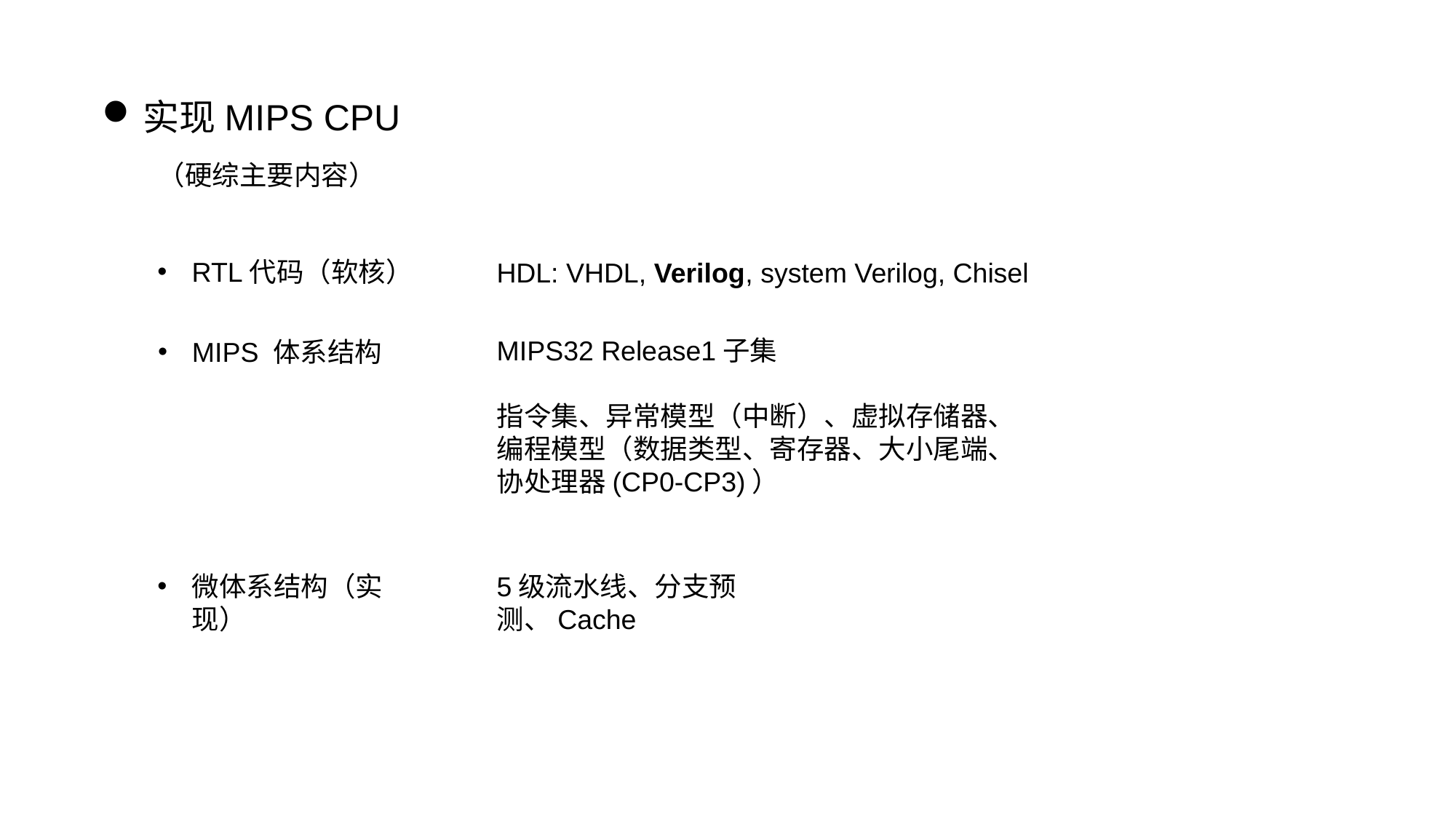

实现MIPS CPU
（硬综主要内容）
RTL代码（软核）
MIPS 体系结构
微体系结构（实现）
HDL: VHDL, Verilog, system Verilog, Chisel
MIPS32 Release1子集

指令集、异常模型（中断）、虚拟存储器、
编程模型（数据类型、寄存器、大小尾端、协处理器(CP0-CP3)）
5级流水线、分支预测、Cache